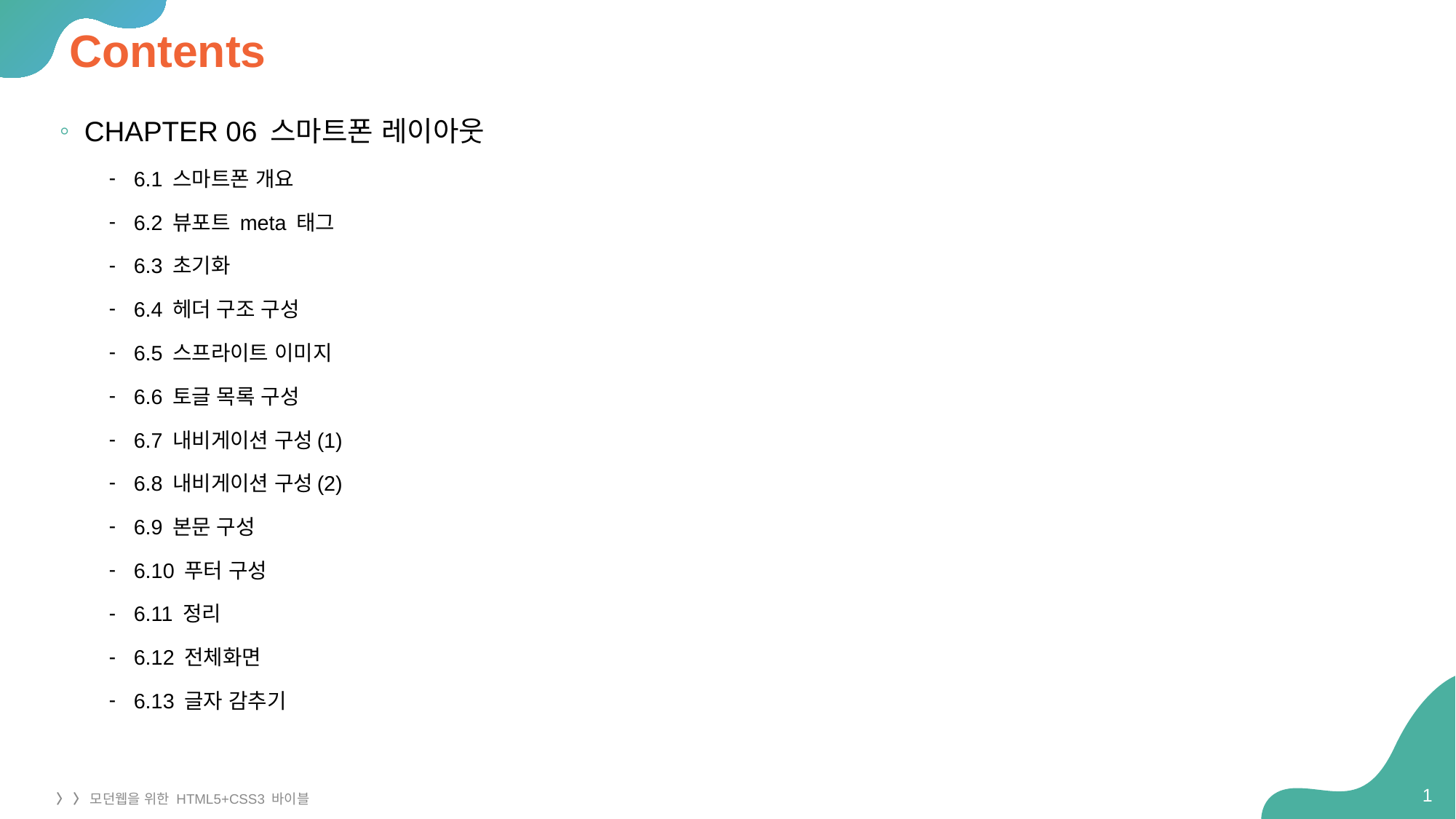

# Contents
CHAPTER 06 스마트폰 레이아웃
6.1 스마트폰 개요
6.2 뷰포트 meta 태그
6.3 초기화
6.4 헤더 구조 구성
6.5 스프라이트 이미지
6.6 토글 목록 구성
6.7 내비게이션 구성(1)
6.8 내비게이션 구성(2)
6.9 본문 구성
6.10 푸터 구성
6.11 정리
6.12 전체화면
6.13 글자 감추기

1
〉 〉 모던웹을 위한 HTML5+CSS3 바이블